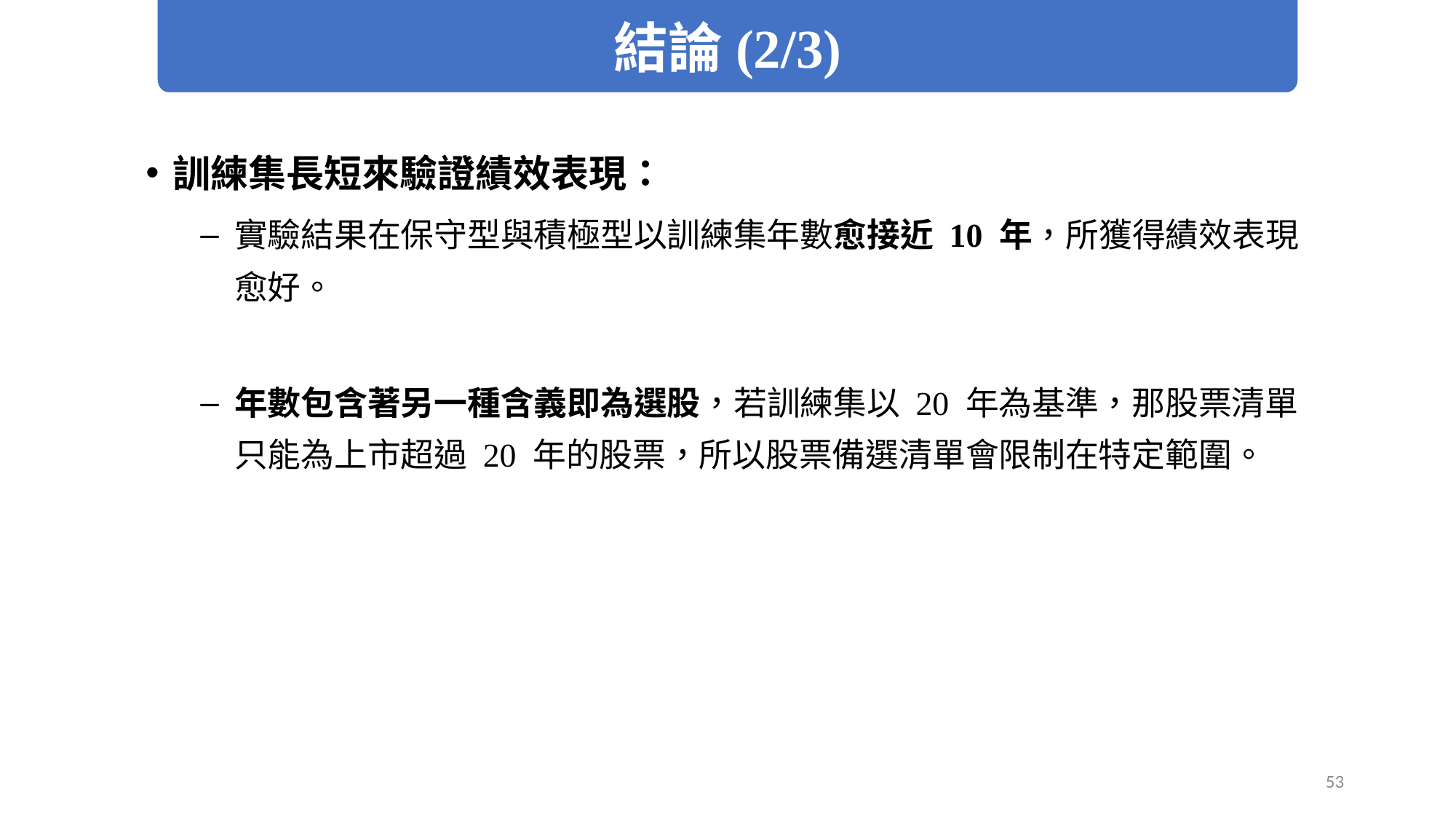

結論(2/3)
訓練集長短來驗證績效表現：
實驗結果在保守型與積極型以訓練集年數愈接近 10 年，所獲得績效表現愈好。

年數包含著另一種含義即為選股，若訓練集以 20 年為基準，那股票清單只能為上市超過 20 年的股票，所以股票備選清單會限制在特定範圍。

53